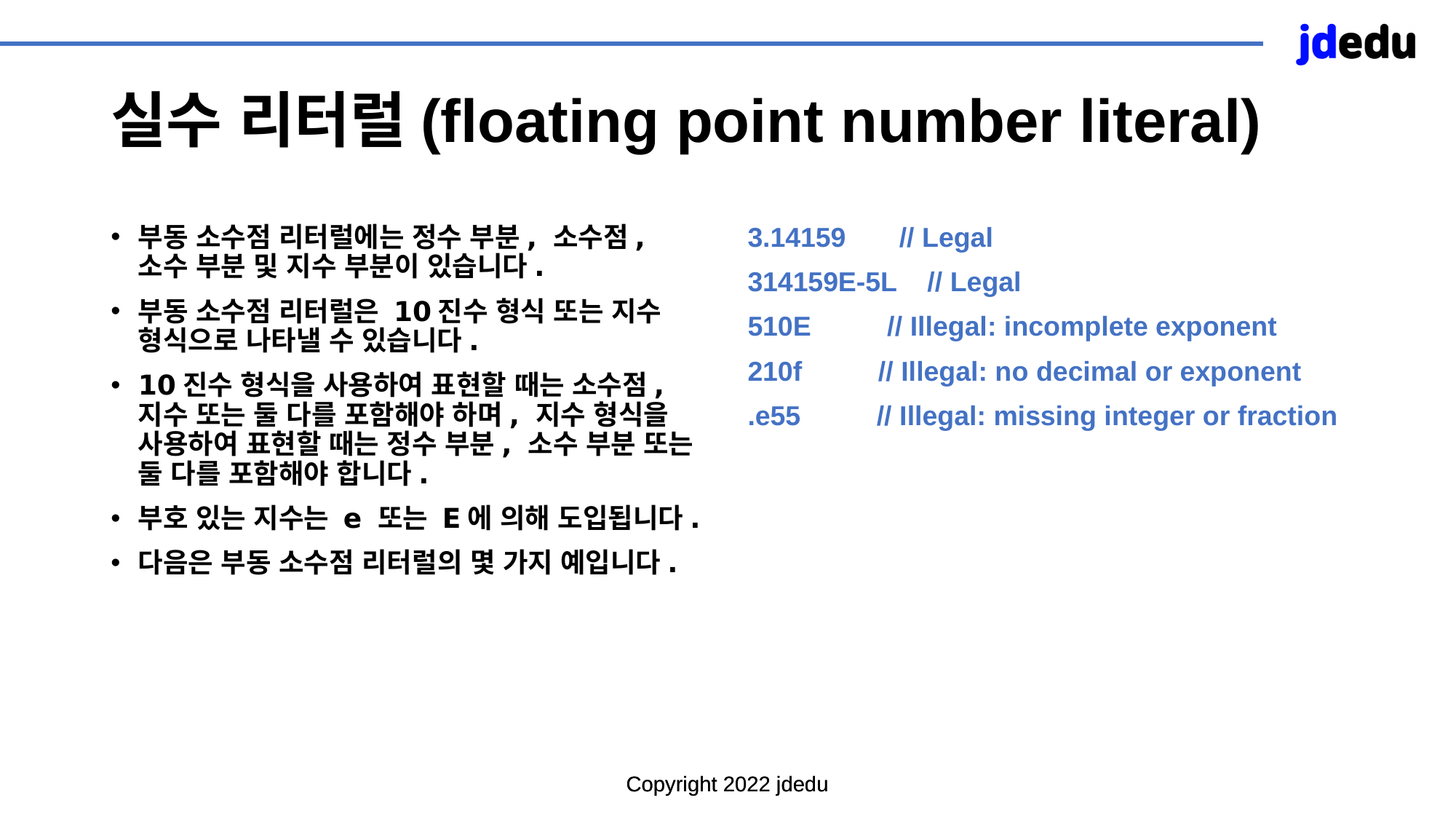

# 실수 리터럴(floating point number literal)
부동 소수점 리터럴에는 정수 부분, 소수점, 소수 부분 및 지수 부분이 있습니다.
부동 소수점 리터럴은 10진수 형식 또는 지수 형식으로 나타낼 수 있습니다.
10진수 형식을 사용하여 표현할 때는 소수점, 지수 또는 둘 다를 포함해야 하며, 지수 형식을 사용하여 표현할 때는 정수 부분, 소수 부분 또는 둘 다를 포함해야 합니다.
부호 있는 지수는 e 또는 E에 의해 도입됩니다.
다음은 부동 소수점 리터럴의 몇 가지 예입니다.
3.14159       // Legal
314159E-5L    // Legal
510E          // Illegal: incomplete exponent
210f          // Illegal: no decimal or exponent
.e55          // Illegal: missing integer or fraction